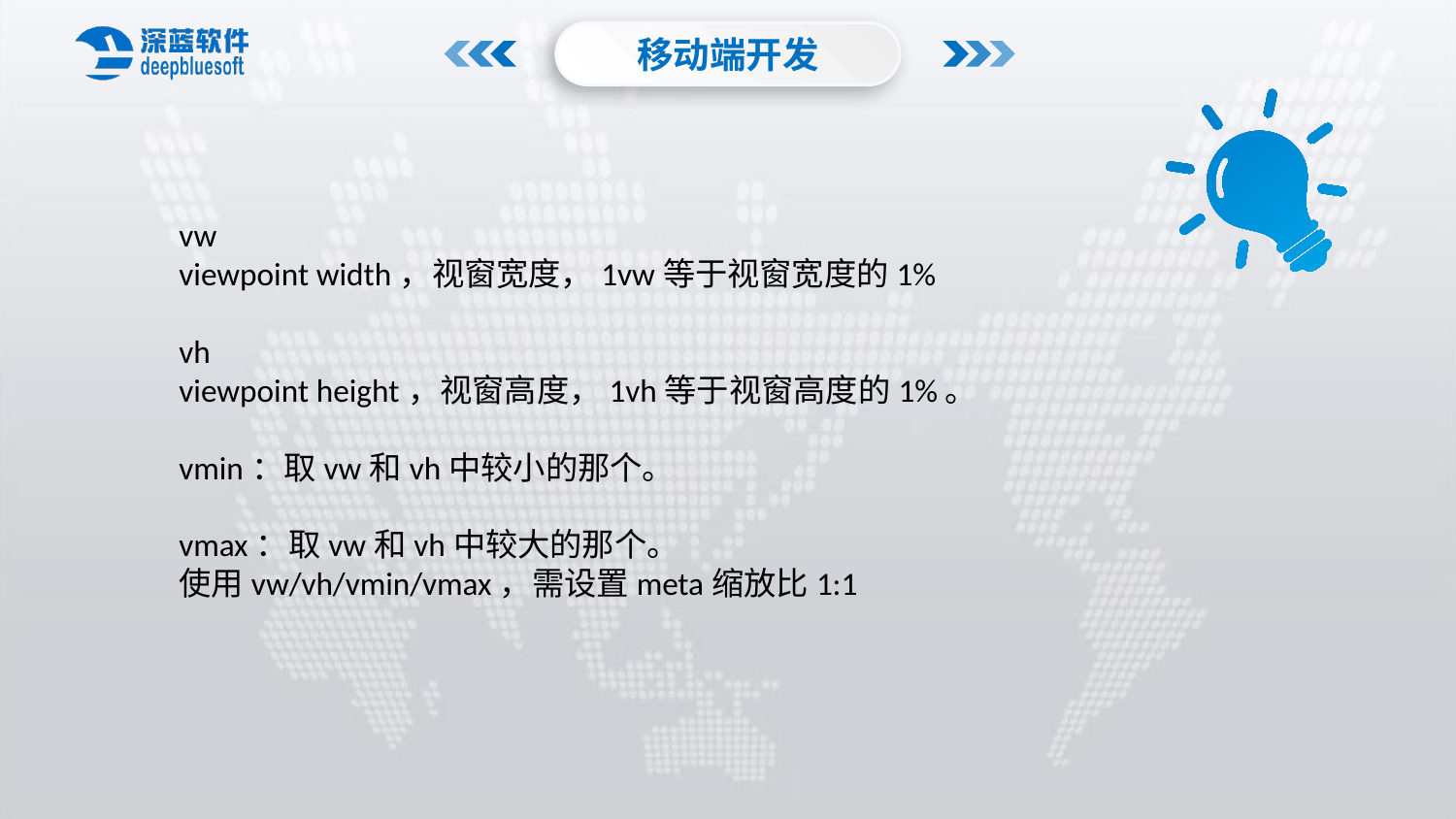

移动端开发

vw
viewpoint width，视窗宽度，1vw等于视窗宽度的1%

vh
viewpoint height，视窗高度，1vh等于视窗高度的1%。

vmin：取vw和vh中较小的那个。

vmax：取vw和vh中较大的那个。
使用vw/vh/vmin/vmax，需设置meta缩放比1:1